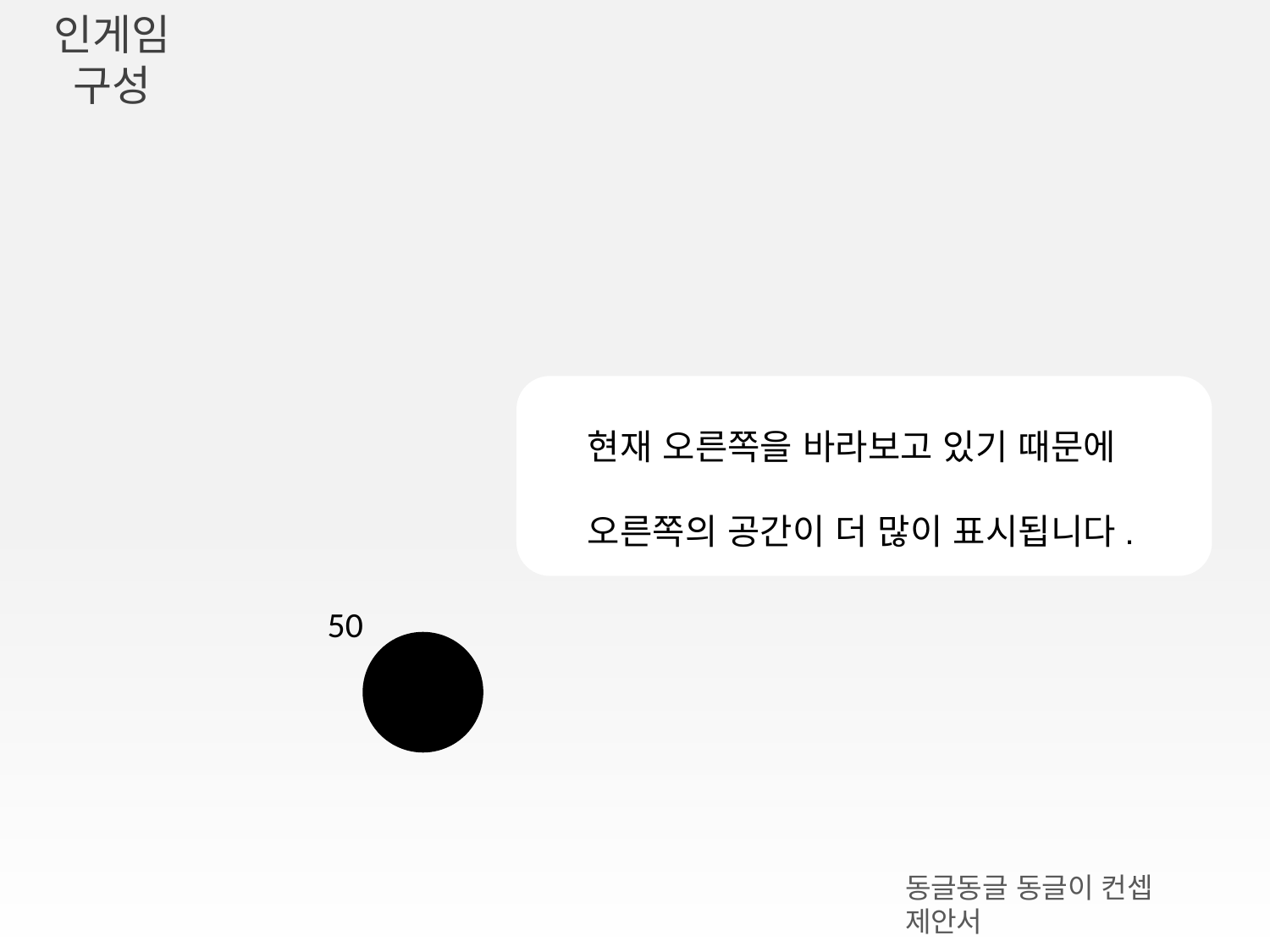

인게임 구성

현재 오른쪽을 바라보고 있기 때문에
오른쪽의 공간이 더 많이 표시됩니다.
50

동글동글 동글이 컨셉 제안서